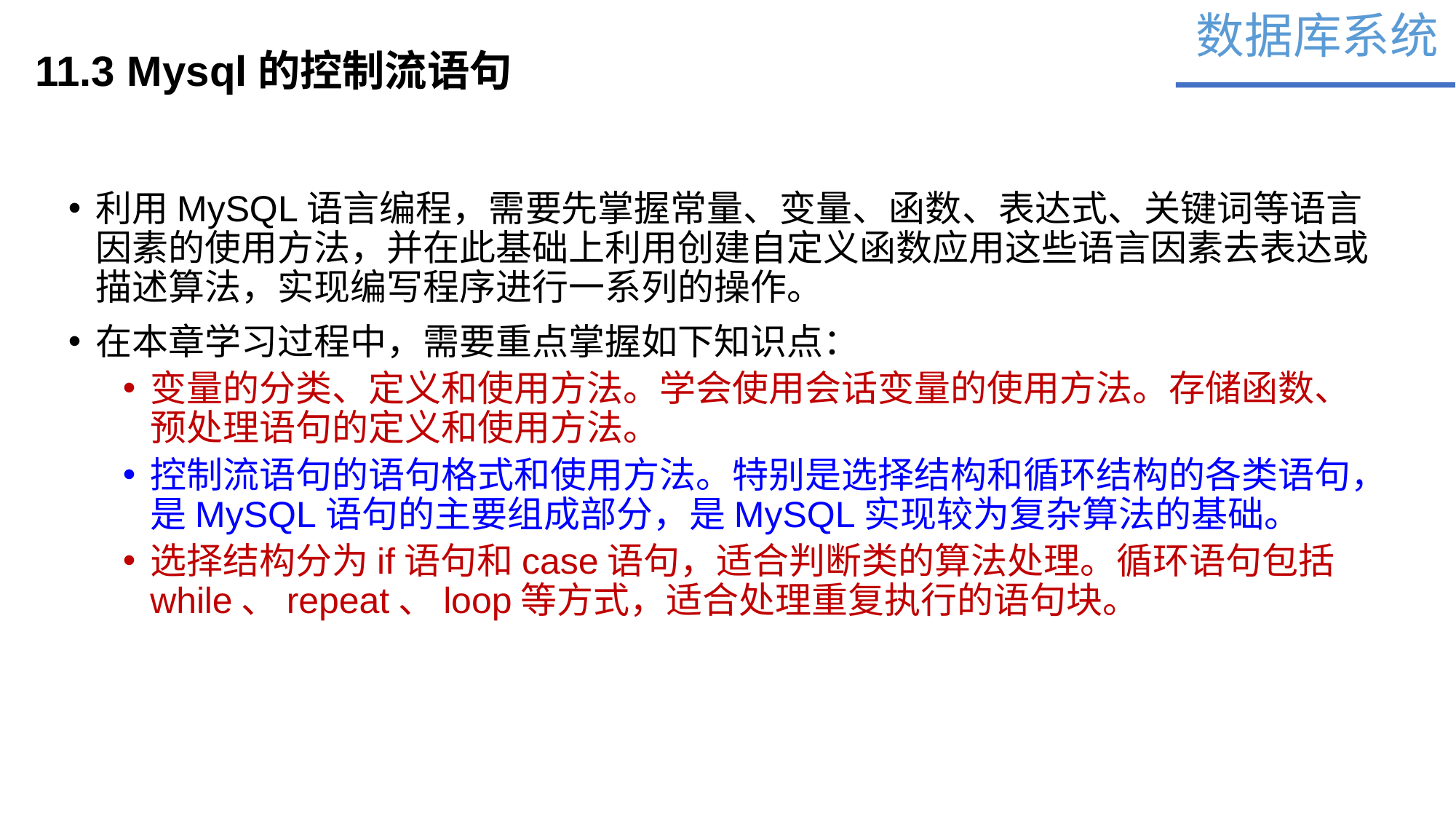

数据库系统
11.3 Mysql的控制流语句

利用MySQL语言编程，需要先掌握常量、变量、函数、表达式、关键词等语言因素的使用方法，并在此基础上利用创建自定义函数应用这些语言因素去表达或描述算法，实现编写程序进行一系列的操作。
在本章学习过程中，需要重点掌握如下知识点：
变量的分类、定义和使用方法。学会使用会话变量的使用方法。存储函数、预处理语句的定义和使用方法。
控制流语句的语句格式和使用方法。特别是选择结构和循环结构的各类语句，是MySQL语句的主要组成部分，是MySQL实现较为复杂算法的基础。
选择结构分为if语句和case语句，适合判断类的算法处理。循环语句包括while、repeat、loop等方式，适合处理重复执行的语句块。